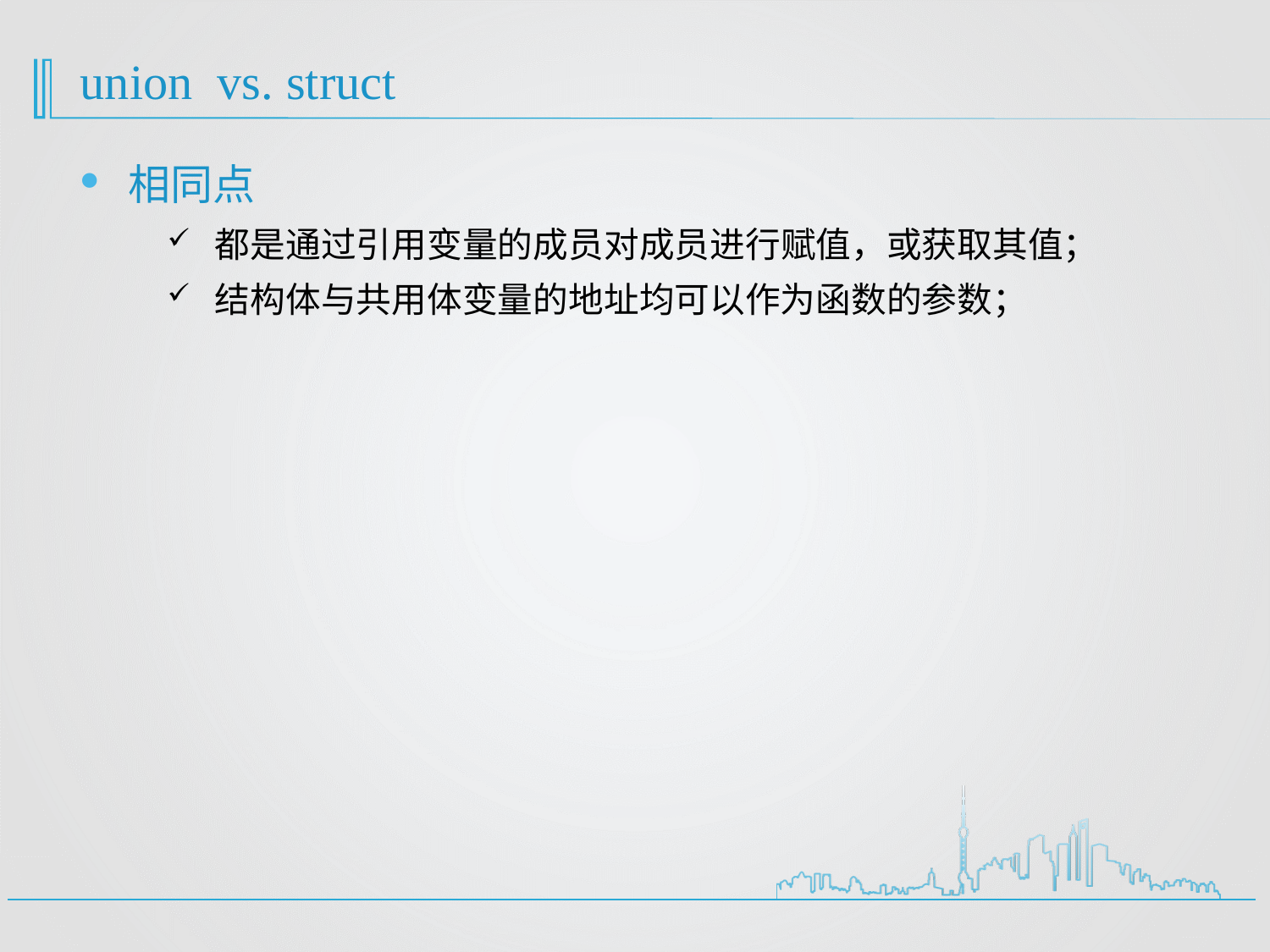

# union  vs. struct
相同点
都是通过引用变量的成员对成员进行赋值，或获取其值；
结构体与共用体变量的地址均可以作为函数的参数；